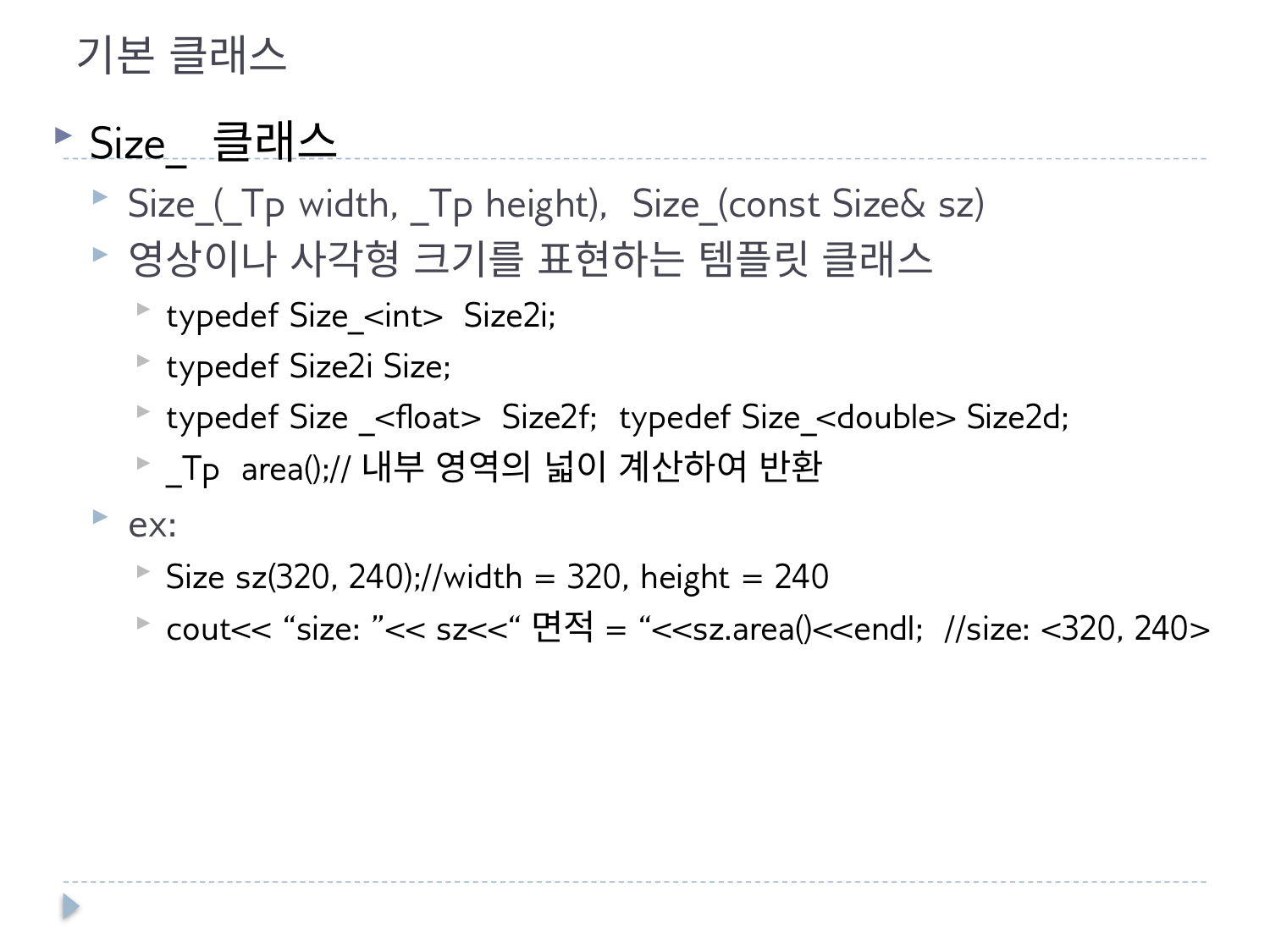

# 기본 클래스
Size_ 클래스
Size_(_Tp width, _Tp height),  Size_(const Size& sz)
영상이나 사각형 크기를 표현하는 템플릿 클래스
typedef Size_<int>  Size2i;
typedef Size2i Size;
typedef Size _<float>  Size2f;  typedef Size_<double> Size2d;
_Tp  area();//내부 영역의 넓이 계산하여 반환
ex:
Size sz(320, 240);//width = 320, height = 240
cout<< “size: ”<< sz<<“면적= “<<sz.area()<<endl;  //size: <320, 240>